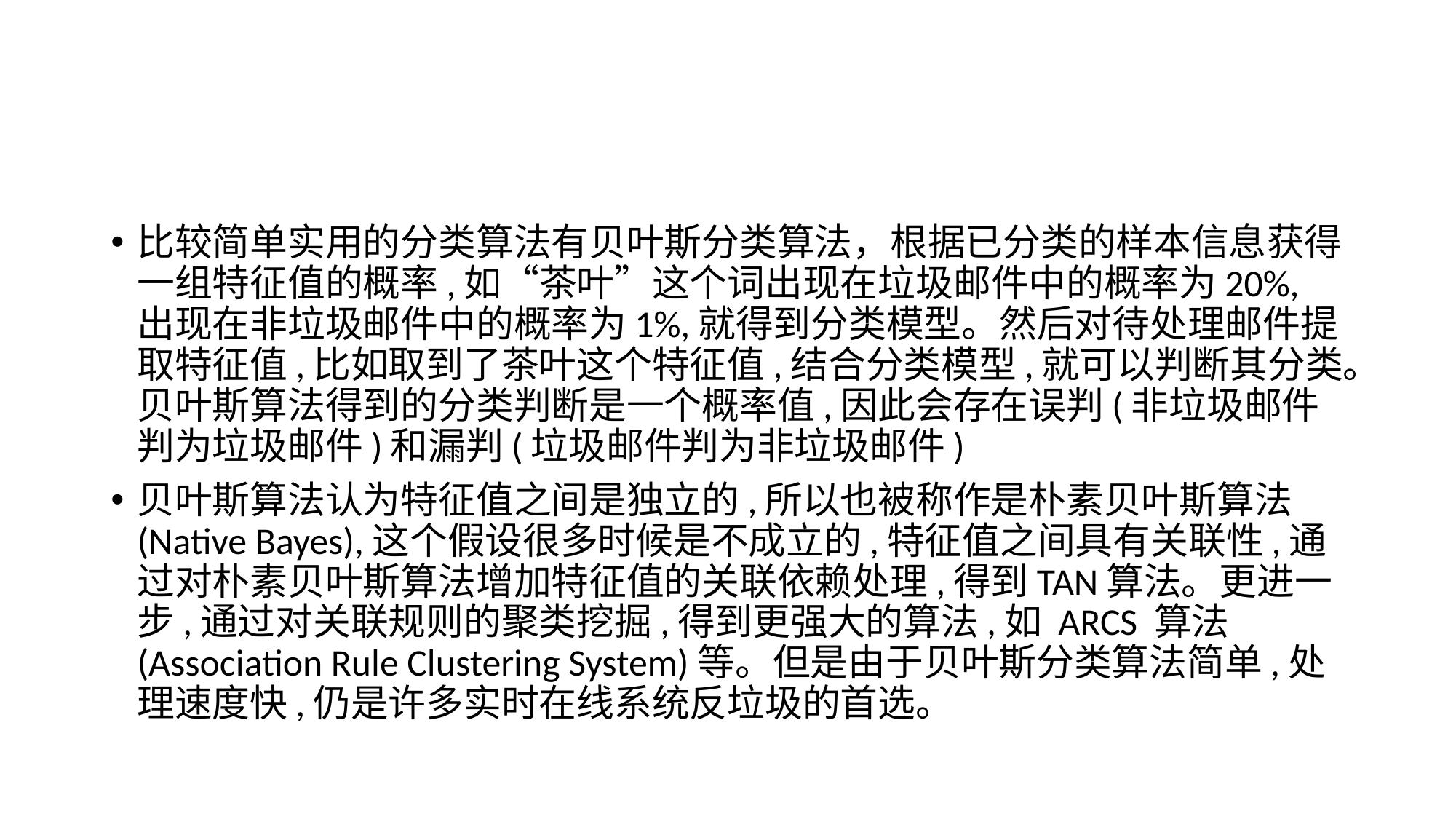

#
比较简单实用的分类算法有贝叶斯分类算法，根据已分类的样本信息获得一组特征值的概率,如“茶叶”这个词出现在垃圾邮件中的概率为20%,出现在非垃圾邮件中的概率为1%,就得到分类模型。然后对待处理邮件提取特征值,比如取到了茶叶这个特征值,结合分类模型,就可以判断其分类。贝叶斯算法得到的分类判断是一个概率值,因此会存在误判(非垃圾邮件判为垃圾邮件)和漏判(垃圾邮件判为非垃圾邮件)
贝叶斯算法认为特征值之间是独立的,所以也被称作是朴素贝叶斯算法(Native Bayes),这个假设很多时候是不成立的,特征值之间具有关联性,通过对朴素贝叶斯算法增加特征值的关联依赖处理,得到TAN算法。更进一步,通过对关联规则的聚类挖掘,得到更强大的算法,如 ARCS 算法(Association Rule Clustering System)等。但是由于贝叶斯分类算法简单,处理速度快,仍是许多实时在线系统反垃圾的首选。